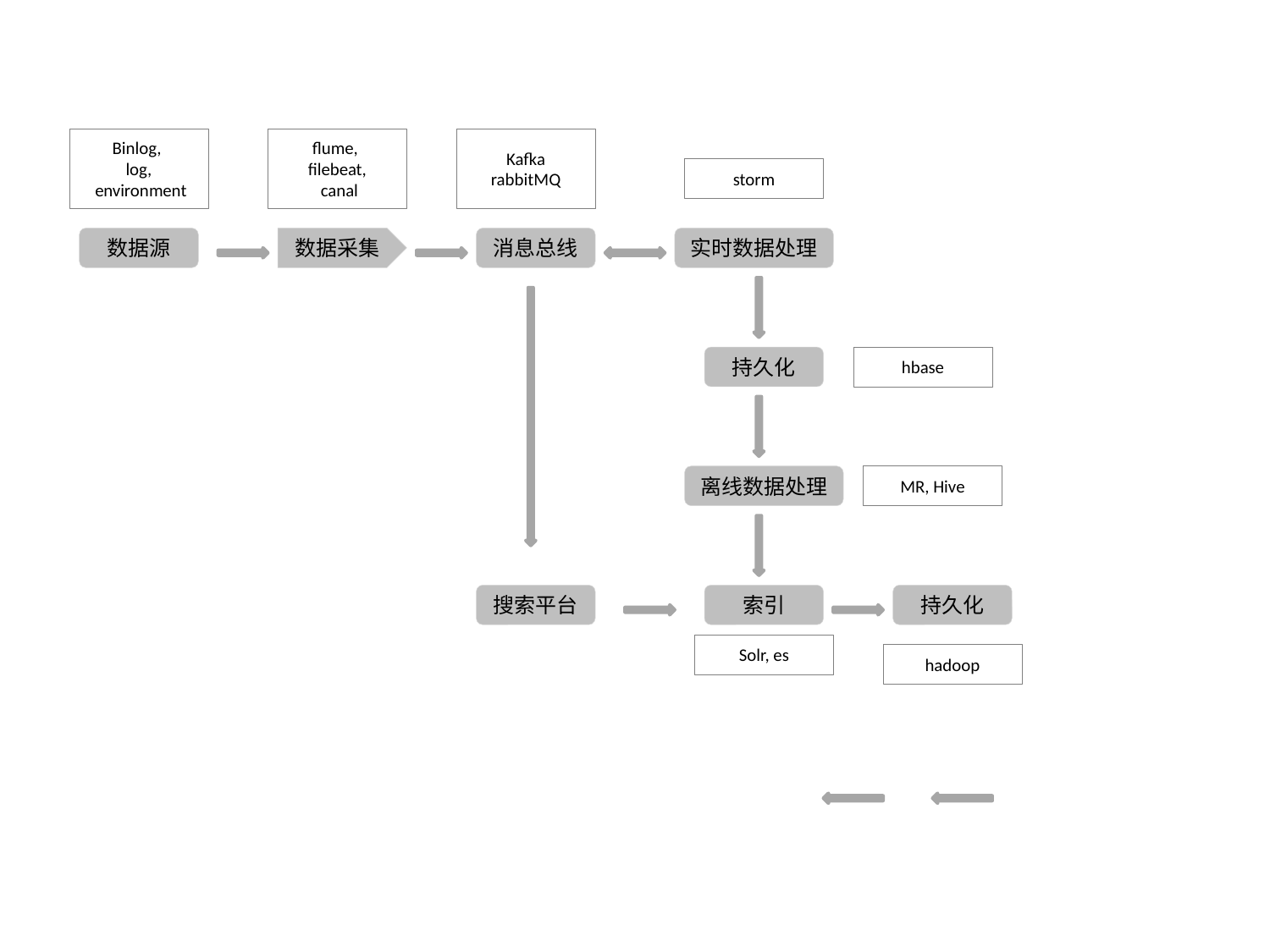

Binlog,
log,
 environment
flume,
filebeat,
 canal
Kafka
rabbitMQ
storm
数据源
数据采集
消息总线
实时数据处理

持久化
hbase

离线数据处理
MR, Hive

搜索平台
索引
持久化

Solr, es
hadoop